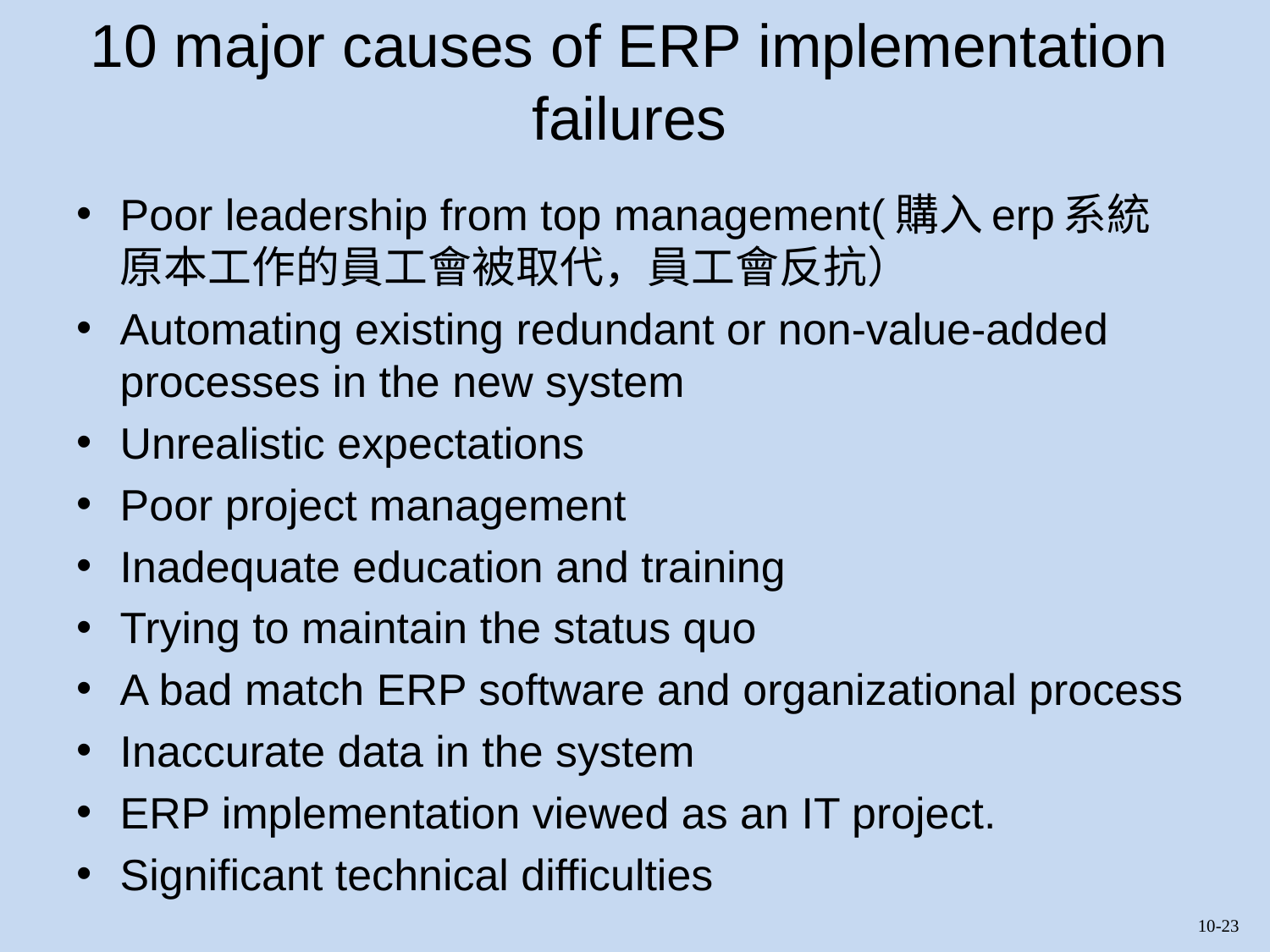

# 10 major causes of ERP implementation failures
Poor leadership from top management(購入erp系統原本工作的員工會被取代，員工會反抗）
Automating existing redundant or non-value-added processes in the new system
Unrealistic expectations
Poor project management
Inadequate education and training
Trying to maintain the status quo
A bad match ERP software and organizational process
Inaccurate data in the system
ERP implementation viewed as an IT project.
Significant technical difficulties